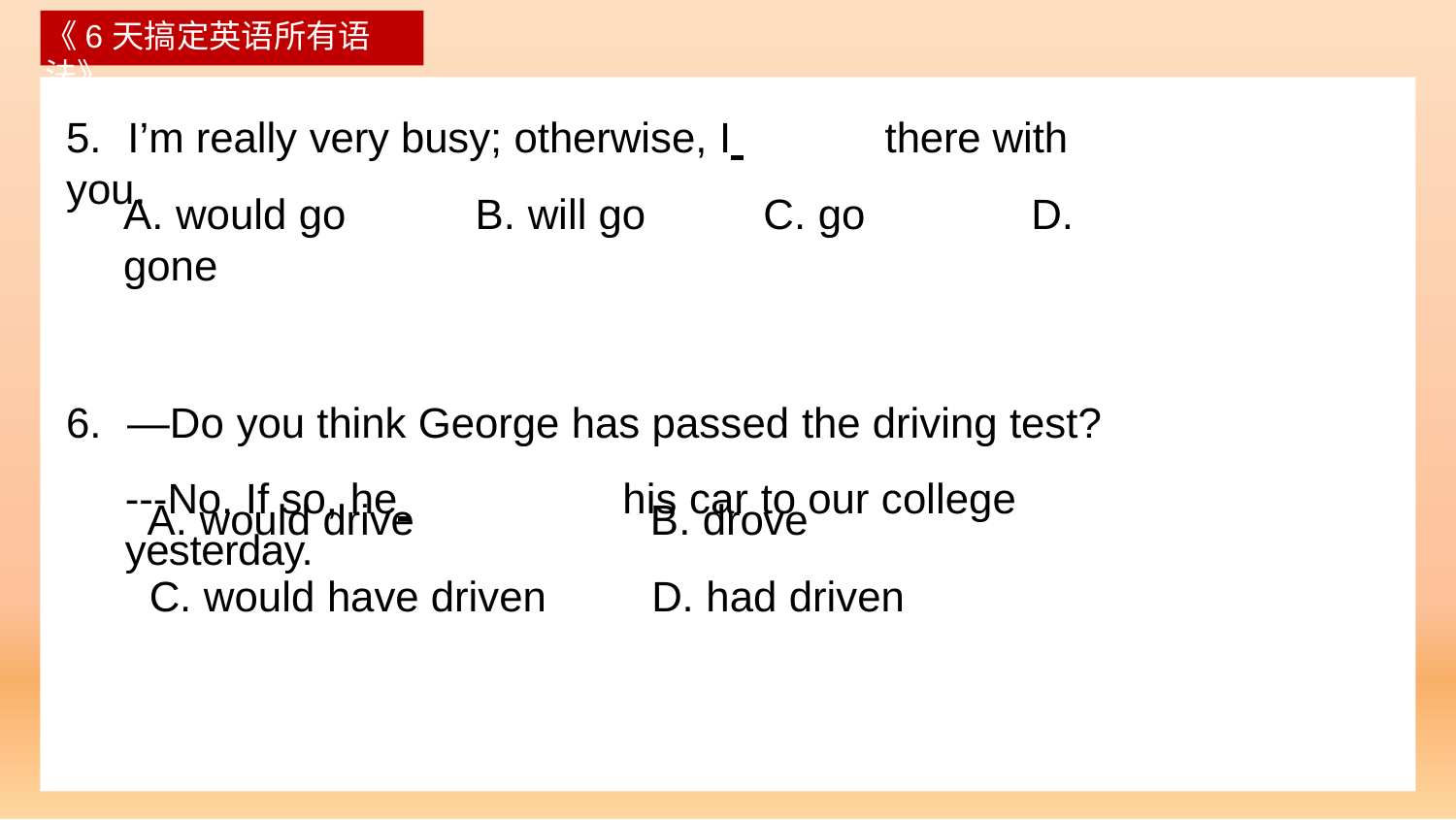

《6天搞定英语所有语法》
# 5.	I’m really very busy; otherwise, I 	there with you.
A. would go	B. will go	C. go	D. gone

6.	—Do you think George has passed the driving test?
---No. If so, he 	his car to our college yesterday.
A. would drive
C. would have driven
B. drove
D. had driven